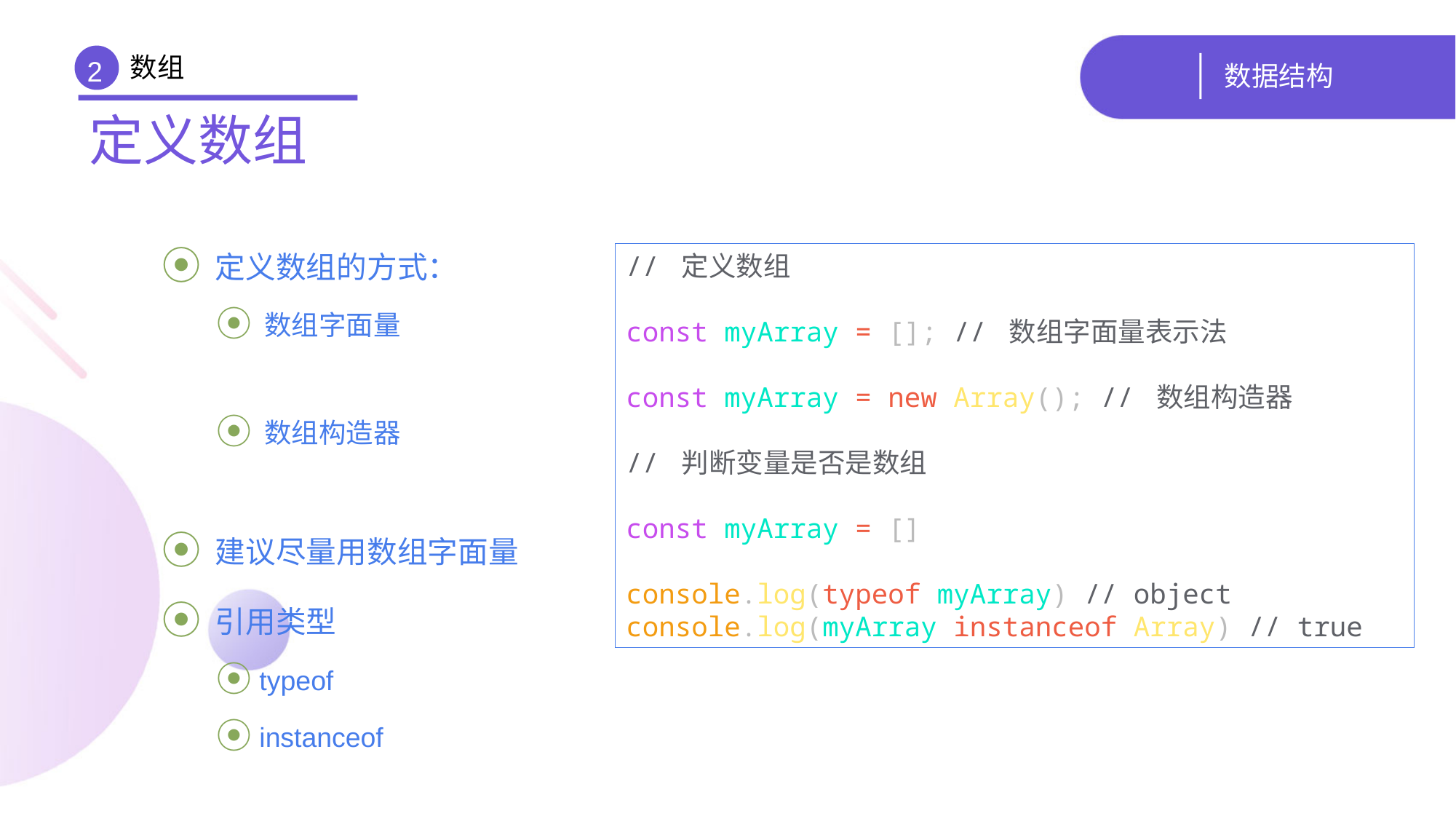

数组
# 数据结构
2
定义数组
 定义数组的方式：
 数组字面量

 数组构造器

 建议尽量用数组字面量
 引用类型
 typeof
 instanceof
// 定义数组
const myArray = []; // 数组字面量表示法
const myArray = new Array(); // 数组构造器
// 判断变量是否是数组
const myArray = []
console.log(typeof myArray) // object
console.log(myArray instanceof Array) // true